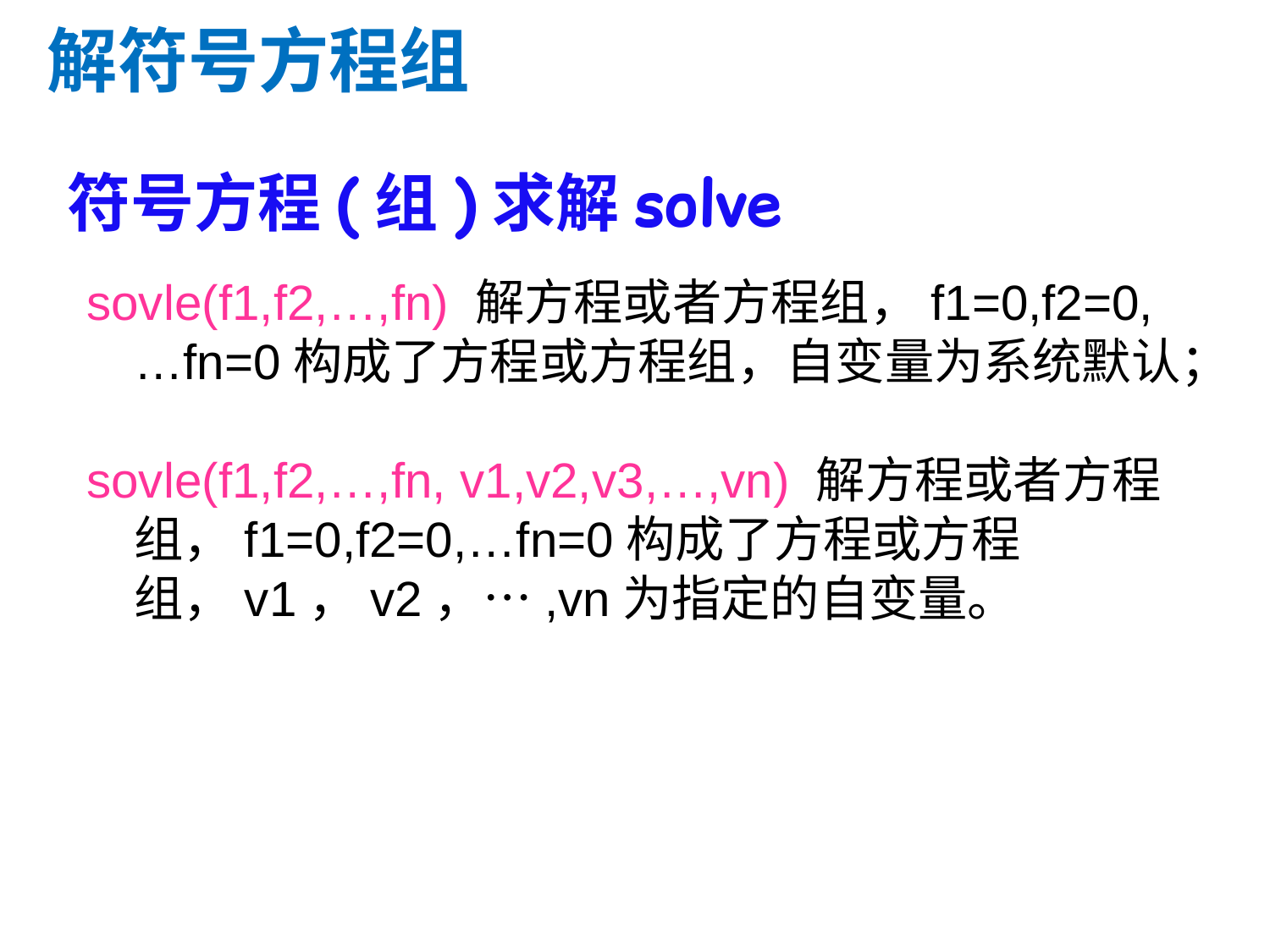

解符号方程组
符号方程(组)求解solve
sovle(f1,f2,…,fn) 解方程或者方程组，f1=0,f2=0,…fn=0构成了方程或方程组，自变量为系统默认；

sovle(f1,f2,…,fn, v1,v2,v3,…,vn) 解方程或者方程组，f1=0,f2=0,…fn=0构成了方程或方程组，v1，v2，…,vn为指定的自变量。